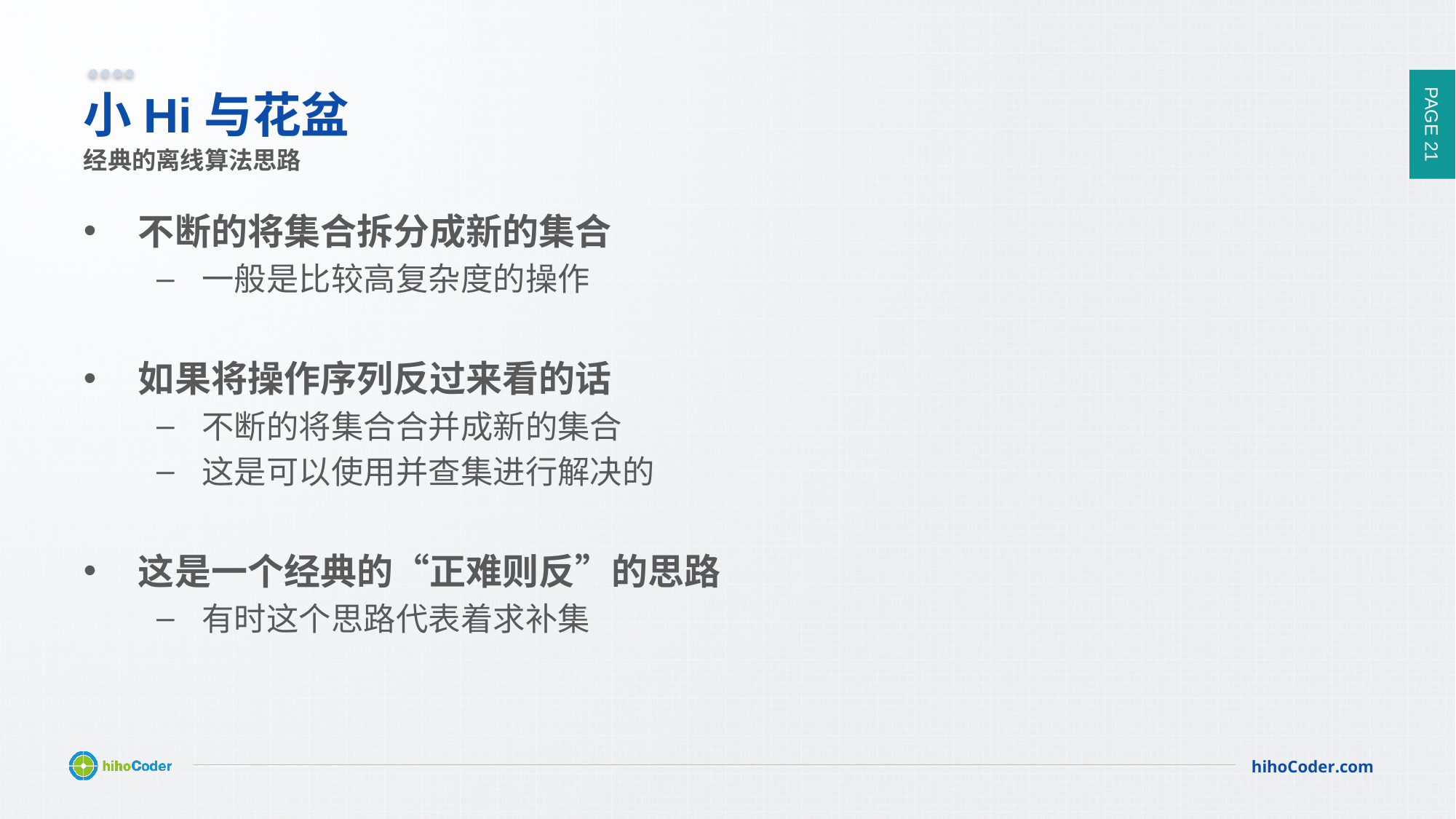

# 小Hi与花盆
经典的离线算法思路
不断的将集合拆分成新的集合
一般是比较高复杂度的操作

如果将操作序列反过来看的话
不断的将集合合并成新的集合
这是可以使用并查集进行解决的

这是一个经典的“正难则反”的思路
有时这个思路代表着求补集